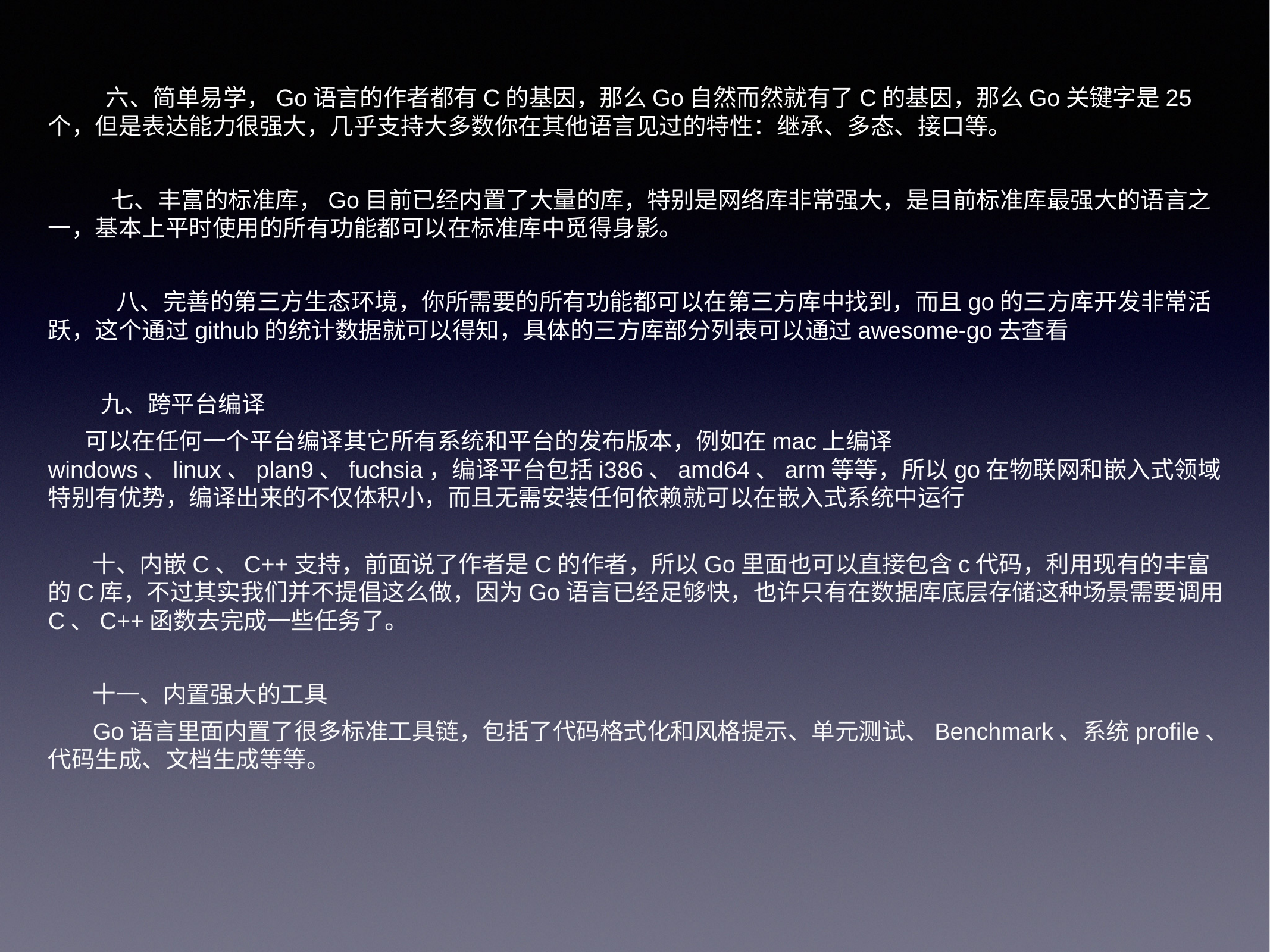

六、简单易学，Go语言的作者都有C的基因，那么Go自然而然就有了C的基因，那么Go关键字是25个，但是表达能力很强大，几乎支持大多数你在其他语言见过的特性：继承、多态、接口等。

           七、丰富的标准库，Go目前已经内置了大量的库，特别是网络库非常强大，是目前标准库最强大的语言之一，基本上平时使用的所有功能都可以在标准库中觅得身影。

            八、完善的第三方生态环境，你所需要的所有功能都可以在第三方库中找到，而且go的三方库开发非常活跃，这个通过github的统计数据就可以得知，具体的三方库部分列表可以通过awesome-go去查看

         九、跨平台编译
      可以在任何一个平台编译其它所有系统和平台的发布版本，例如在mac上编译windows、linux、plan9、fuchsia，编译平台包括i386、amd64、arm等等，所以go在物联网和嵌入式领域特别有优势，编译出来的不仅体积小，而且无需安装任何依赖就可以在嵌入式系统中运行

十、内嵌C、C++支持，前面说了作者是C的作者，所以Go里面也可以直接包含c代码，利用现有的丰富的C库，不过其实我们并不提倡这么做，因为Go语言已经足够快，也许只有在数据库底层存储这种场景需要调用C、C++函数去完成一些任务了。

十一、内置强大的工具
Go语言里面内置了很多标准工具链，包括了代码格式化和风格提示、单元测试、Benchmark、系统profile、代码生成、文档生成等等。